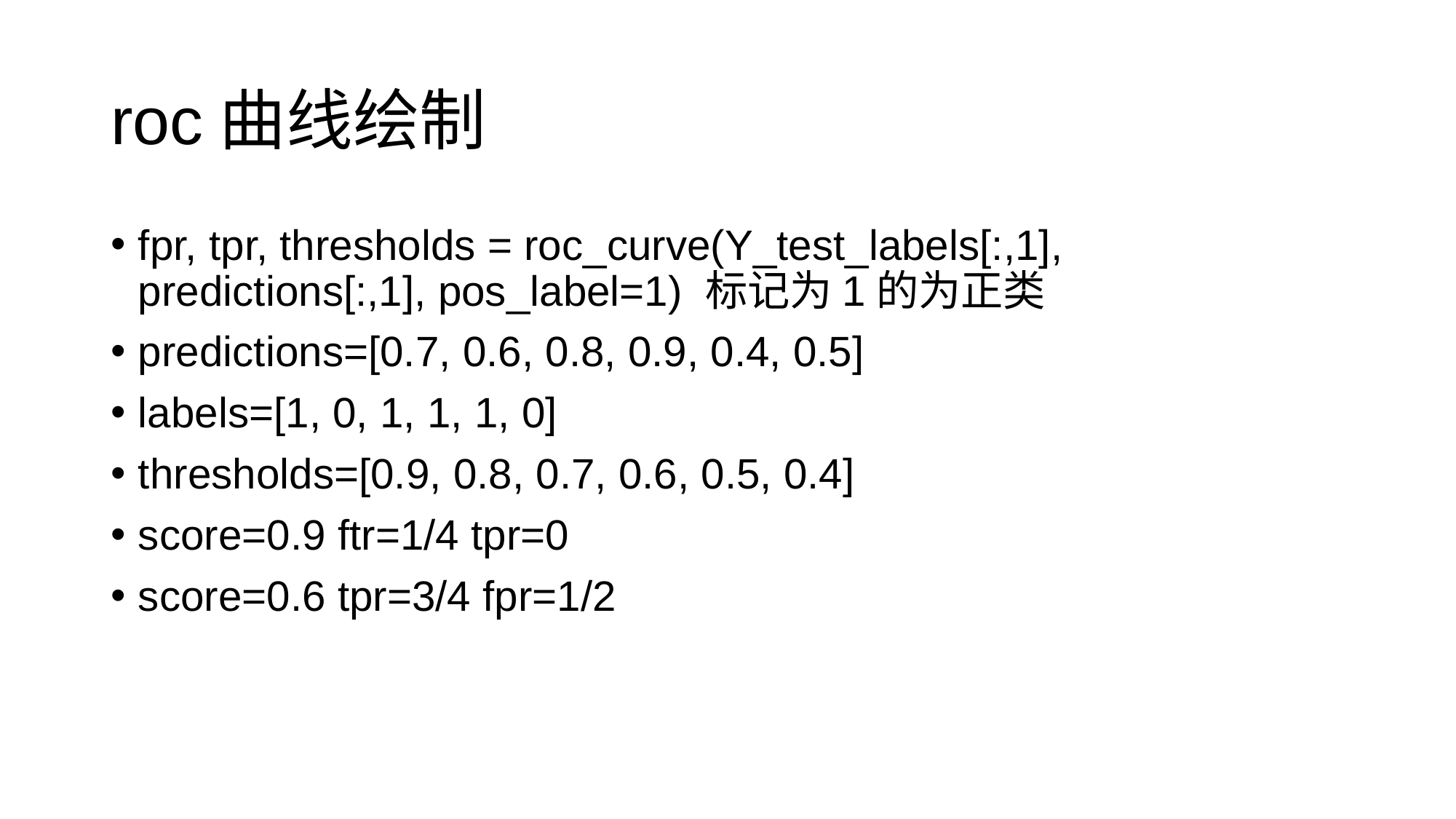

# roc曲线绘制
fpr, tpr, thresholds = roc_curve(Y_test_labels[:,1], predictions[:,1], pos_label=1) 标记为1的为正类
predictions=[0.7, 0.6, 0.8, 0.9, 0.4, 0.5]
labels=[1, 0, 1, 1, 1, 0]
thresholds=[0.9, 0.8, 0.7, 0.6, 0.5, 0.4]
score=0.9 ftr=1/4 tpr=0
score=0.6 tpr=3/4 fpr=1/2